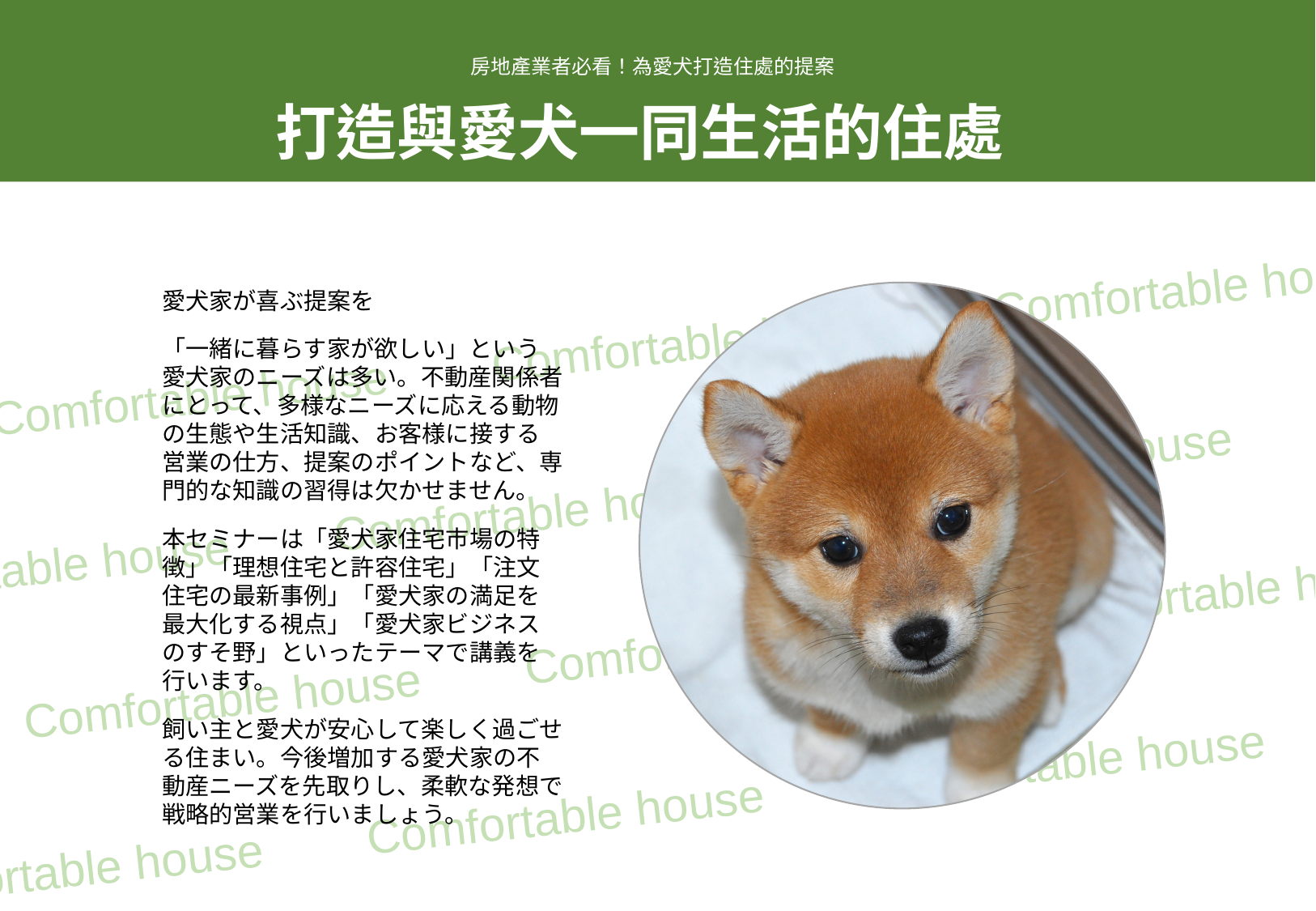

房地產業者必看！為愛犬打造住處的提案
打造與愛犬一同生活的住處
愛犬家が喜ぶ提案を
「一緒に暮らす家が欲しい」という愛犬家のニーズは多い。不動産関係者にとって、多様なニーズに応える動物の生態や生活知識、お客様に接する営業の仕方、提案のポイントなど、専門的な知識の習得は欠かせません。
本セミナーは「愛犬家住宅市場の特徴」「理想住宅と許容住宅」「注文住宅の最新事例」「愛犬家の満足を最大化する視点」「愛犬家ビジネスのすそ野」といったテーマで講義を行います。
飼い主と愛犬が安心して楽しく過ごせる住まい。今後増加する愛犬家の不動産ニーズを先取りし、柔軟な発想で戦略的営業を行いましょう。

Comfortable house
Comfortable house
Comfortable house
Comfortable house
Comfortable house
Comfortable house
Comfortable house
Comfortable house
Comfortable house
Comfortable house
Comfortable house
Comfortable house